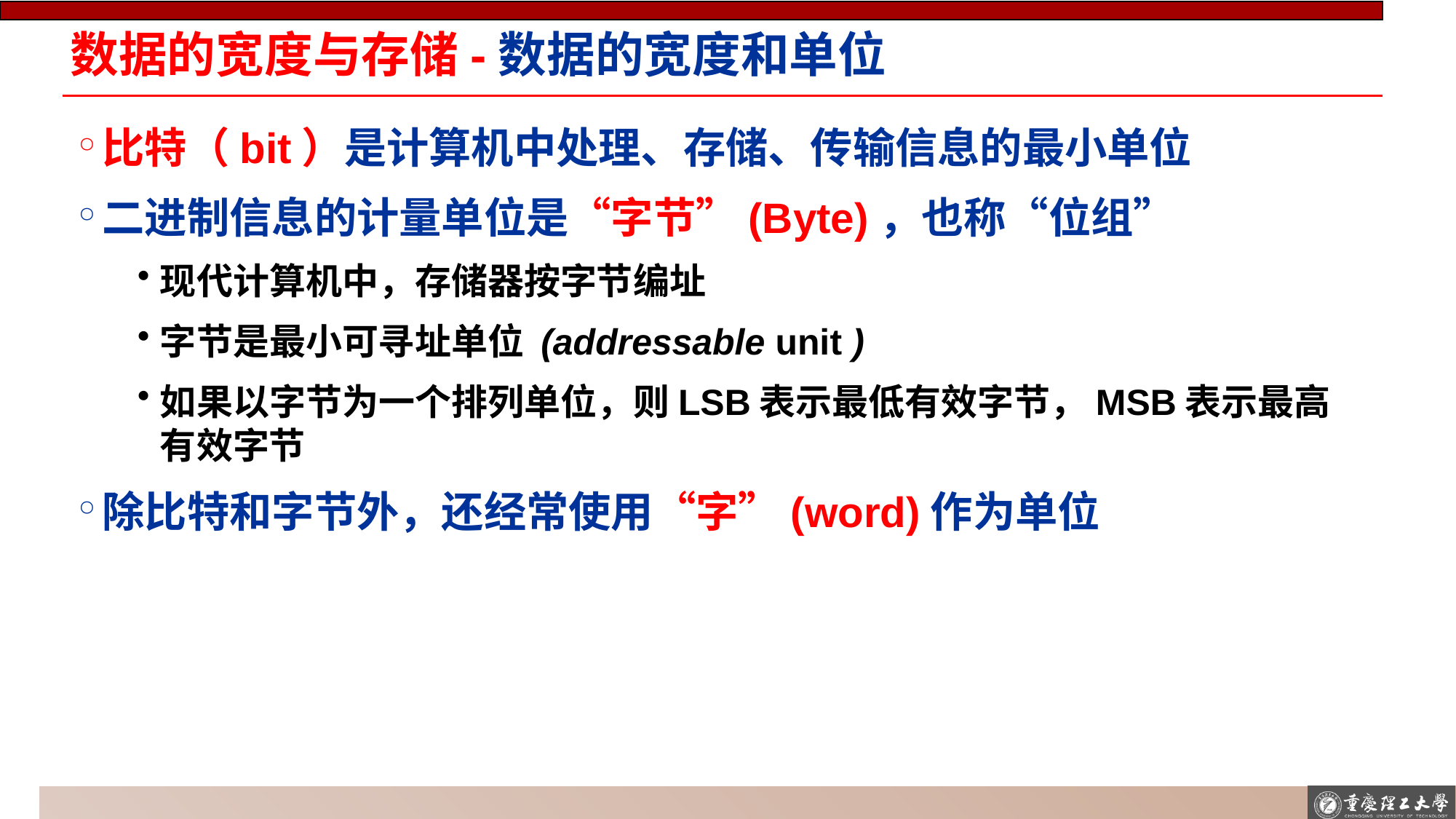

# 数据的宽度与存储-数据的宽度和单位
比特（bit）是计算机中处理、存储、传输信息的最小单位
二进制信息的计量单位是“字节”(Byte)，也称“位组”
现代计算机中，存储器按字节编址
字节是最小可寻址单位 (addressable unit )
如果以字节为一个排列单位，则LSB表示最低有效字节，MSB表示最高有效字节
除比特和字节外，还经常使用“字”(word)作为单位